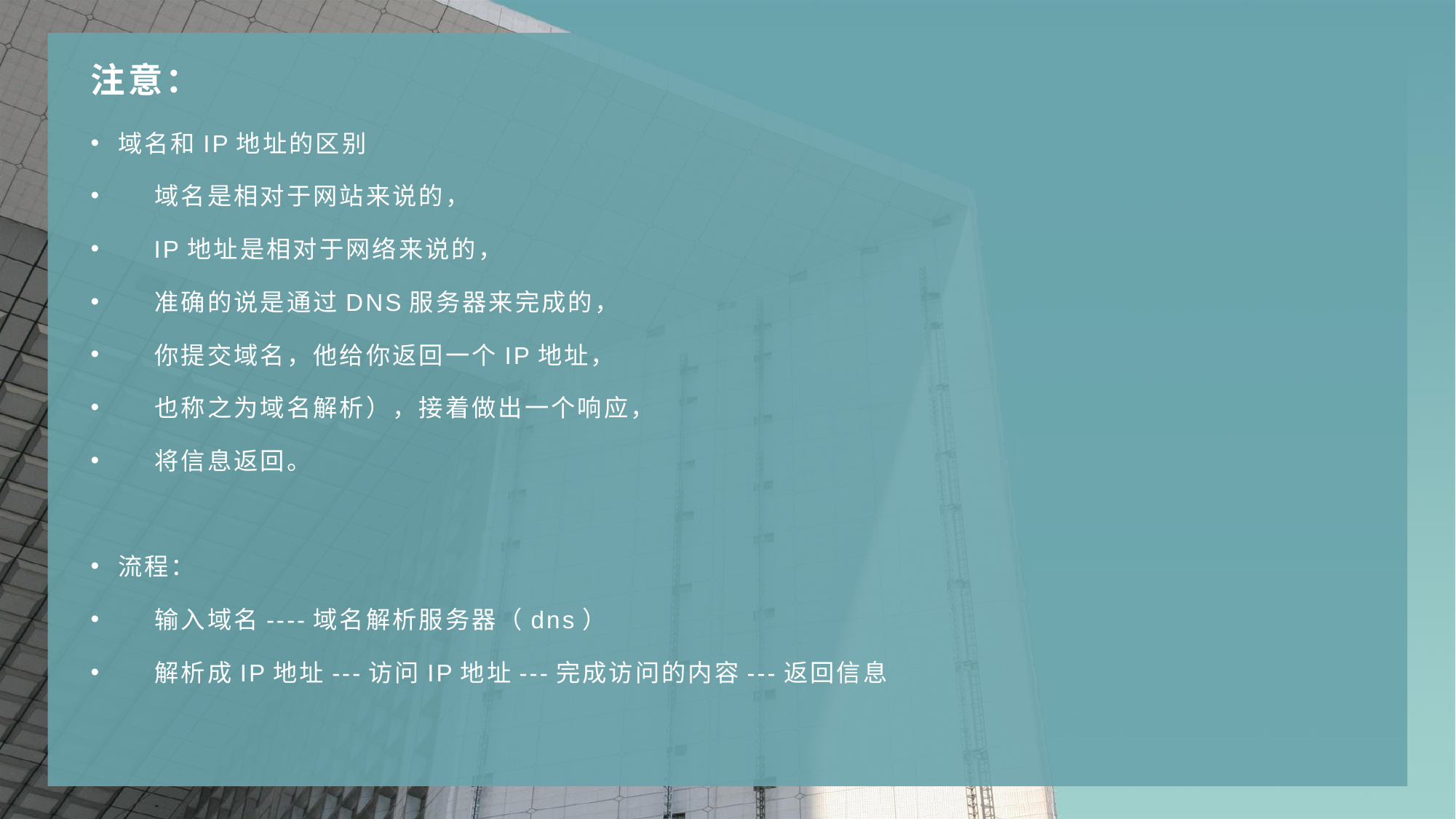

# 注意：
域名和IP地址的区别
    域名是相对于网站来说的，
    IP地址是相对于网络来说的，
    准确的说是通过DNS服务器来完成的，
    你提交域名，他给你返回一个IP地址，
    也称之为域名解析），接着做出一个响应，
    将信息返回。

流程：
    输入域名----域名解析服务器（dns）
    解析成IP地址---访问IP地址---完成访问的内容---返回信息